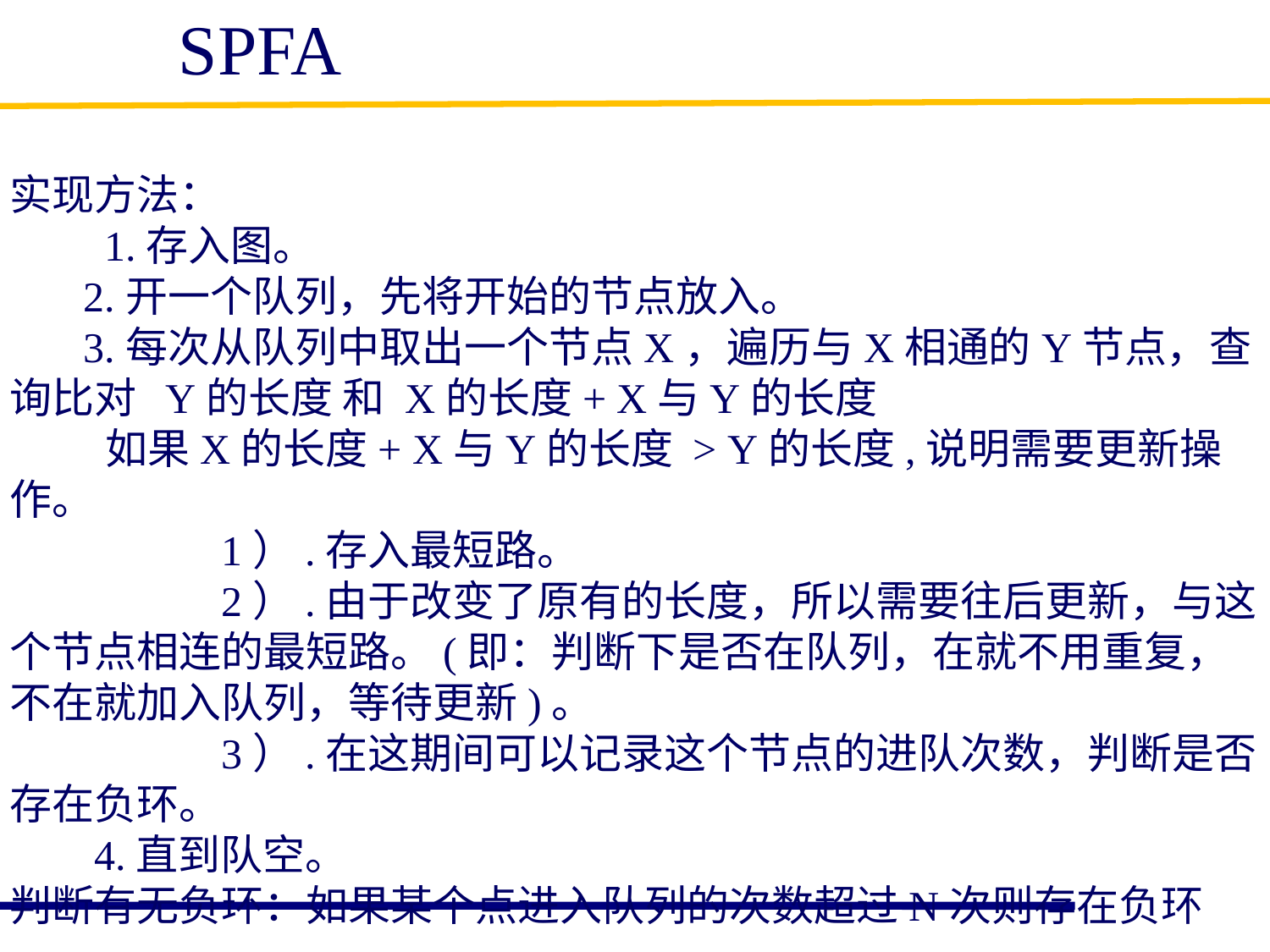

SPFA
实现方法：
　　1.存入图。
       2.开一个队列，先将开始的节点放入。
       3.每次从队列中取出一个节点X，遍历与X相通的Y节点，查询比对  Y的长度 和 X的长度+ X与Y的长度
         如果X的长度+ X与Y的长度 > Y的长度,说明需要更新操作。
                    1）.存入最短路。
                    2）.由于改变了原有的长度，所以需要往后更新，与这个节点相连的最短路。(即：判断下是否在队列，在就不用重复，不在就加入队列，等待更新)。
                    3）.在这期间可以记录这个节点的进队次数，判断是否存在负环。
        4.直到队空。
判断有无负环：如果某个点进入队列的次数超过N次则存在负环